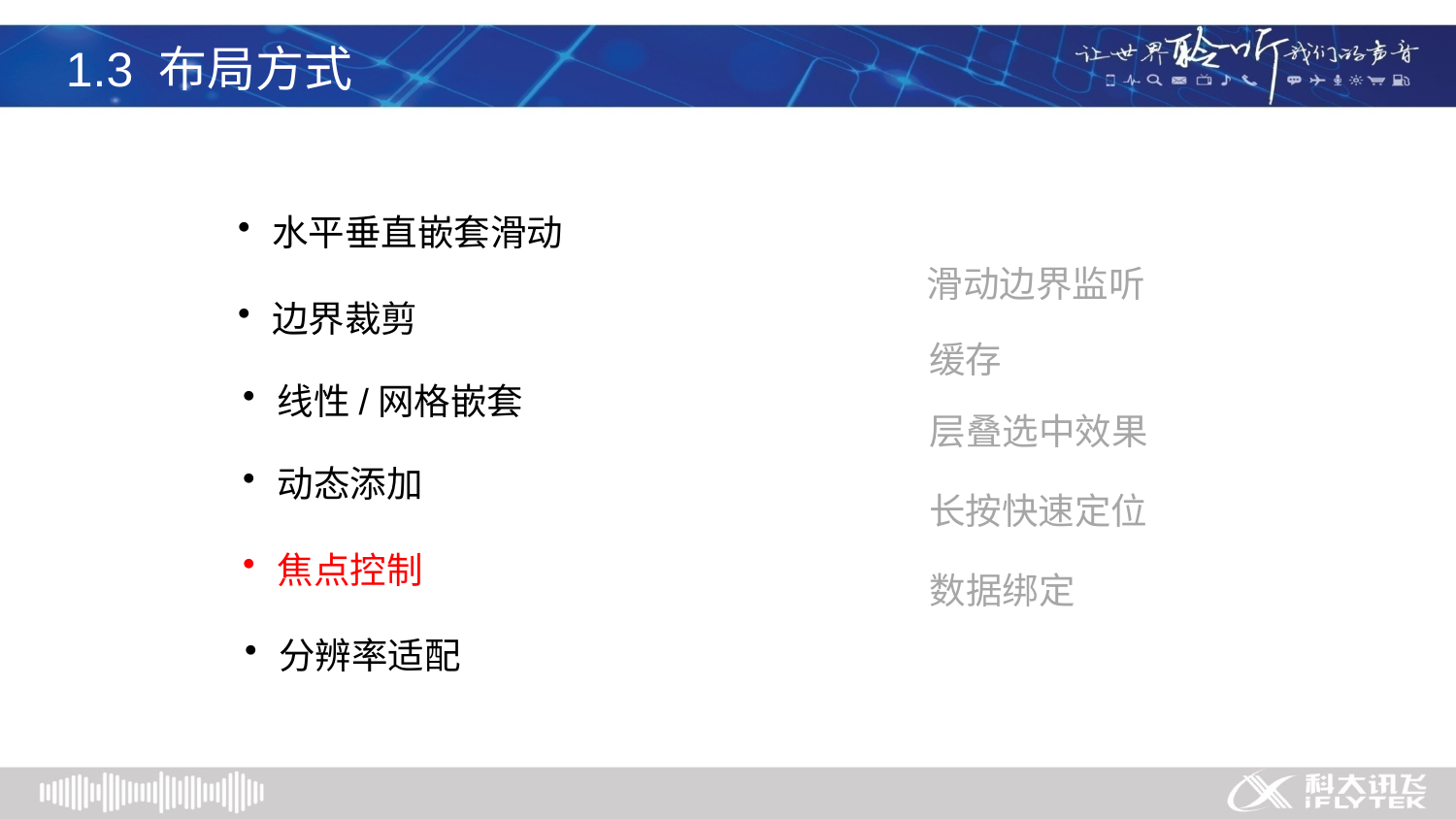

1.3 布局方式
水平垂直嵌套滑动
滑动边界监听
边界裁剪
缓存
线性/网格嵌套
层叠选中效果
动态添加
长按快速定位
焦点控制
数据绑定
分辨率适配